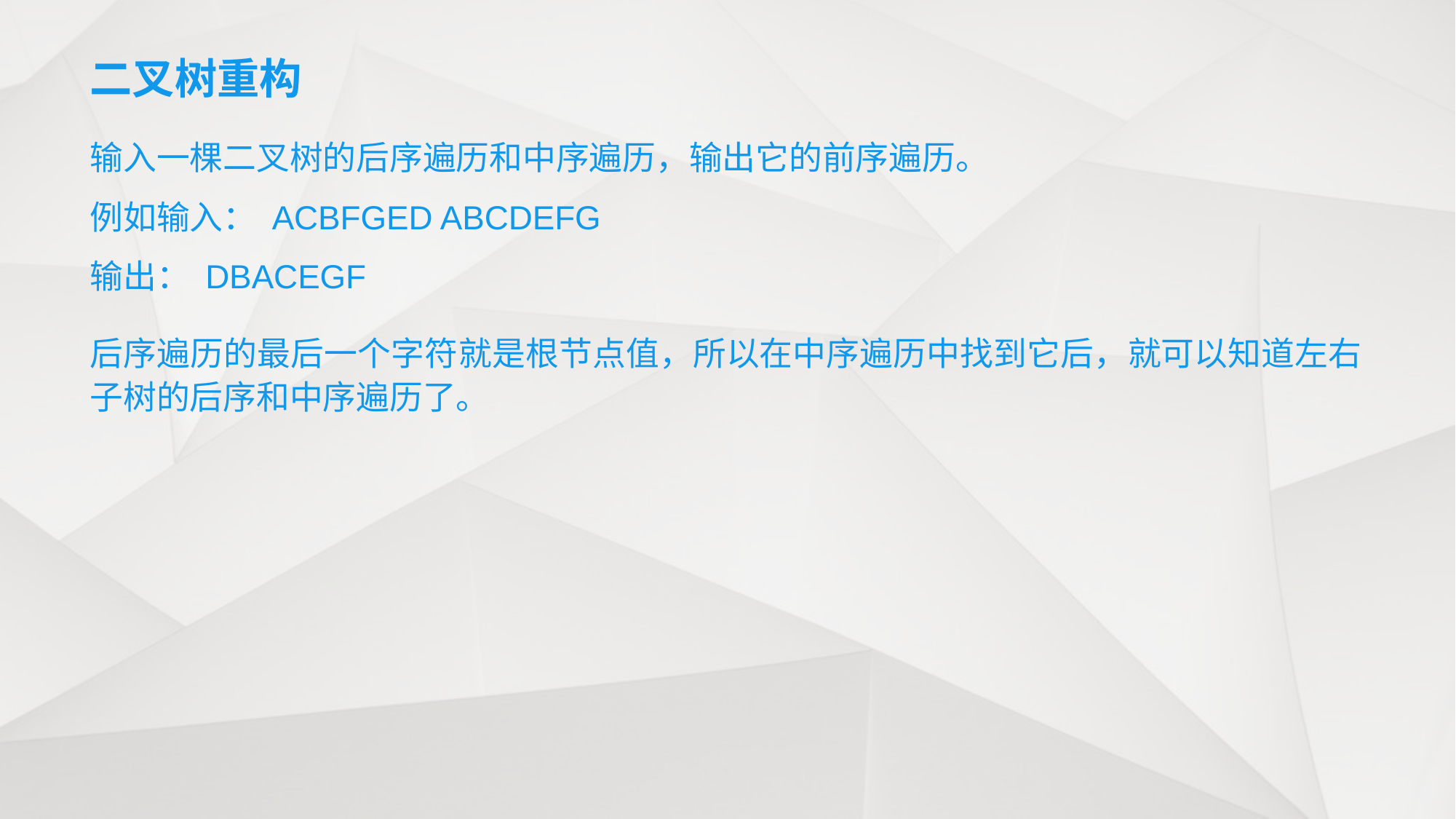

# 二叉树重构
输入一棵二叉树的后序遍历和中序遍历，输出它的前序遍历。
例如输入： ACBFGED ABCDEFG
输出： DBACEGF
后序遍历的最后一个字符就是根节点值，所以在中序遍历中找到它后，就可以知道左右子树的后序和中序遍历了。